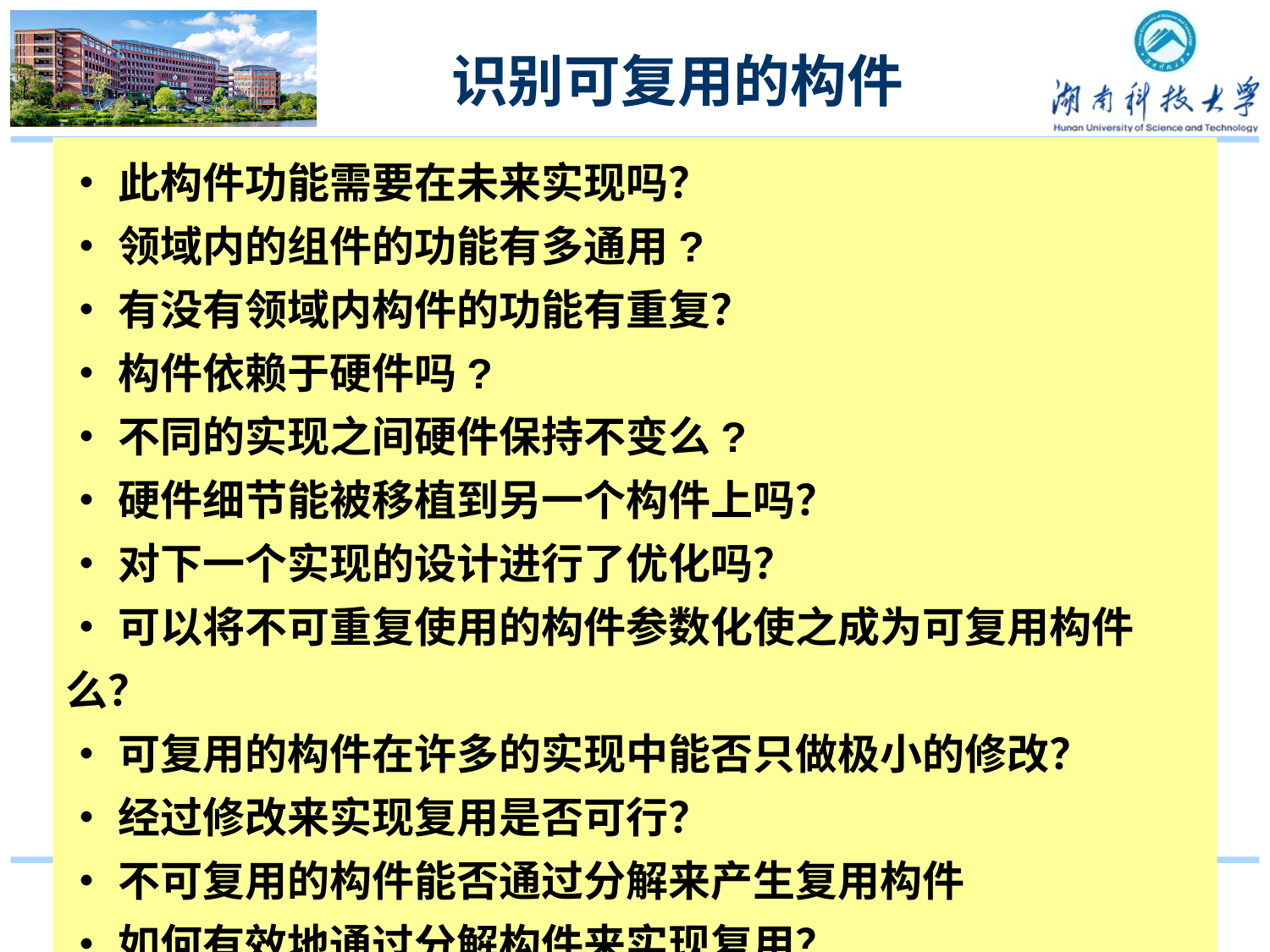

# 识别可复用的构件
•此构件功能需要在未来实现吗？
•领域内的组件的功能有多通用?
•有没有领域内构件的功能有重复？
•构件依赖于硬件吗?
•不同的实现之间硬件保持不变么?
•硬件细节能被移植到另一个构件上吗？
•对下一个实现的设计进行了优化吗？
•可以将不可重复使用的构件参数化使之成为可复用构件么？
•可复用的构件在许多的实现中能否只做极小的修改？
•经过修改来实现复用是否可行？
•不可复用的构件能否通过分解来产生复用构件
•如何有效地通过分解构件来实现复用？
25